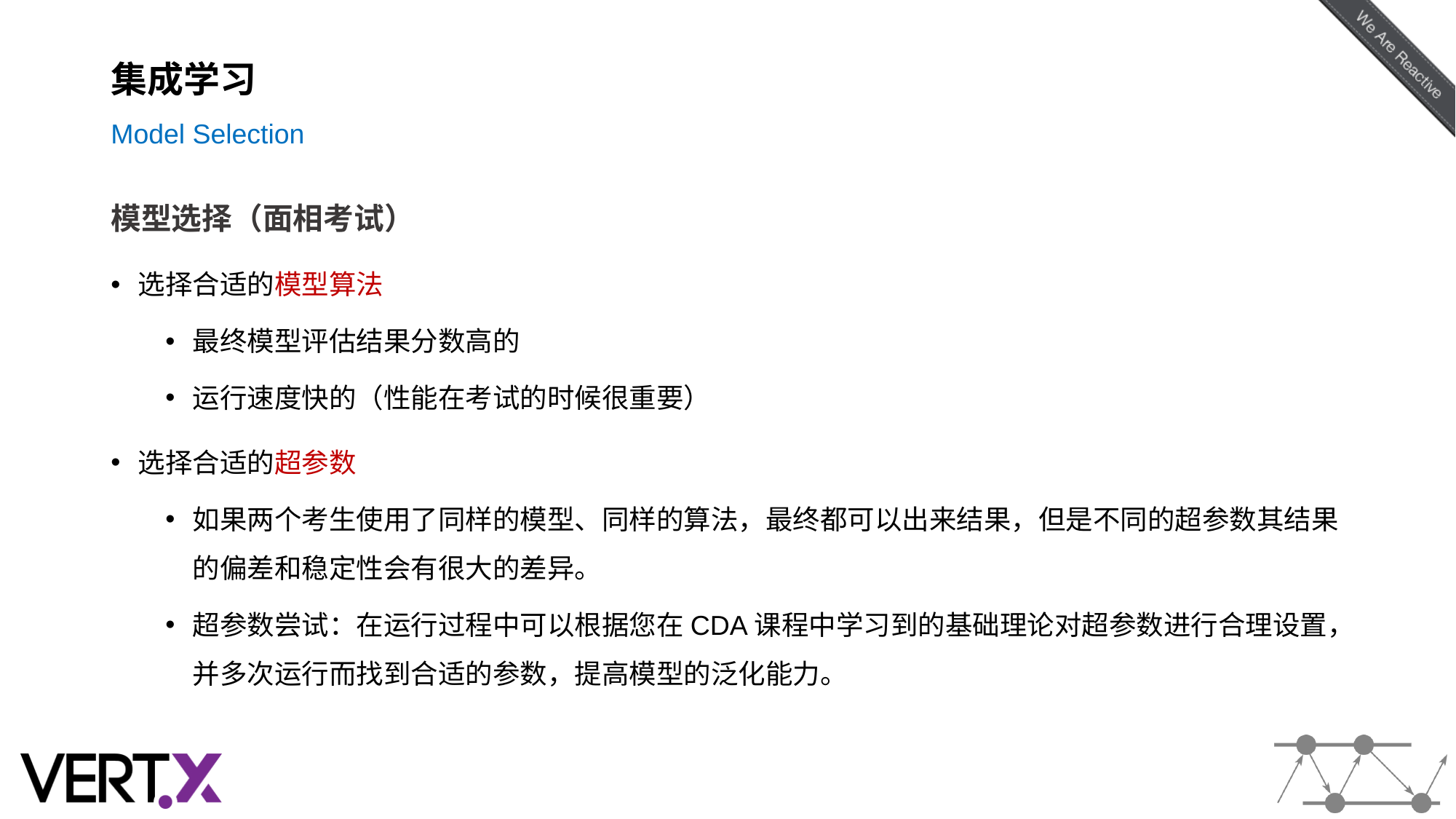

# 集成学习 Model Selection
模型选择（面相考试）
选择合适的模型算法
最终模型评估结果分数高的
运行速度快的（性能在考试的时候很重要）
选择合适的超参数
如果两个考生使用了同样的模型、同样的算法，最终都可以出来结果，但是不同的超参数其结果的偏差和稳定性会有很大的差异。
超参数尝试：在运行过程中可以根据您在CDA课程中学习到的基础理论对超参数进行合理设置，并多次运行而找到合适的参数，提高模型的泛化能力。